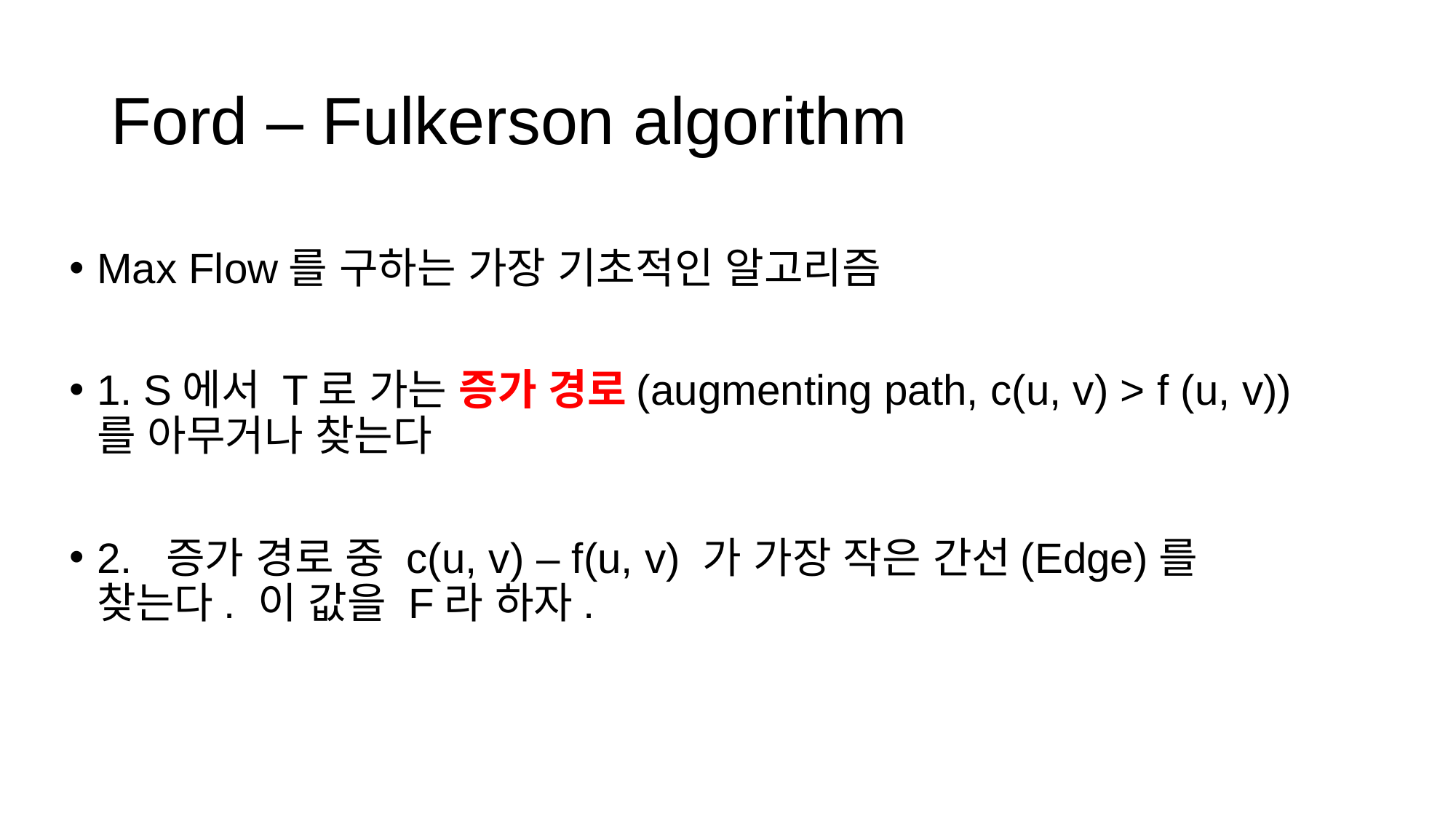

# Ford – Fulkerson algorithm
Max Flow를 구하는 가장 기초적인 알고리즘

1. S에서 T로 가는 증가 경로(augmenting path, c(u, v) > f (u, v))를 아무거나 찾는다

2.  증가 경로 중 c(u, v) – f(u, v) 가 가장 작은 간선(Edge)를 찾는다. 이 값을 F라 하자.